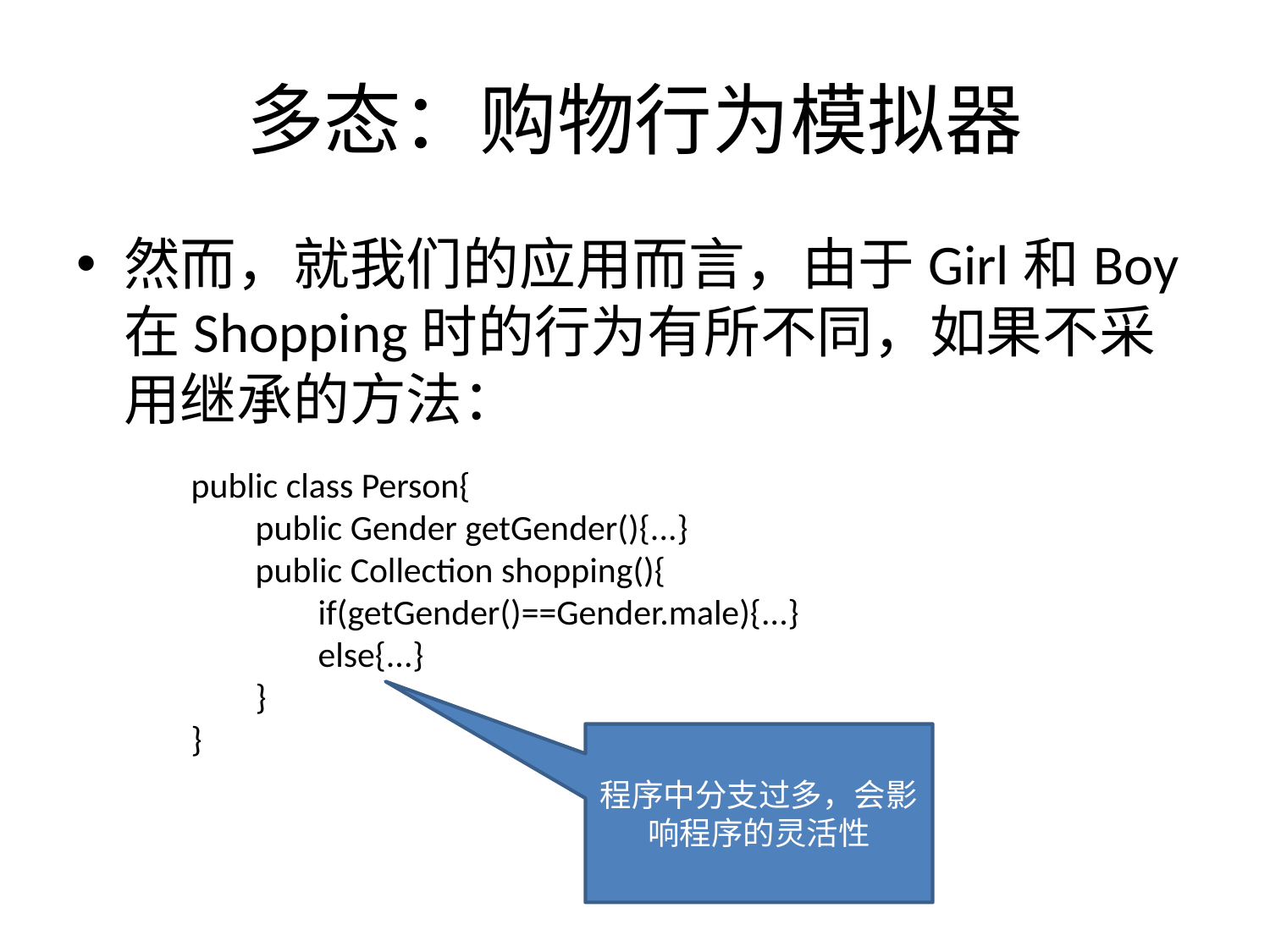

# 多态：购物行为模拟器
然而，就我们的应用而言，由于Girl和Boy在Shopping时的行为有所不同，如果不采用继承的方法：
public class Person{
        public Gender getGender(){...}
        public Collection shopping(){
	if(getGender()==Gender.male){...}
	else{...}
        }
}
程序中分支过多，会影响程序的灵活性